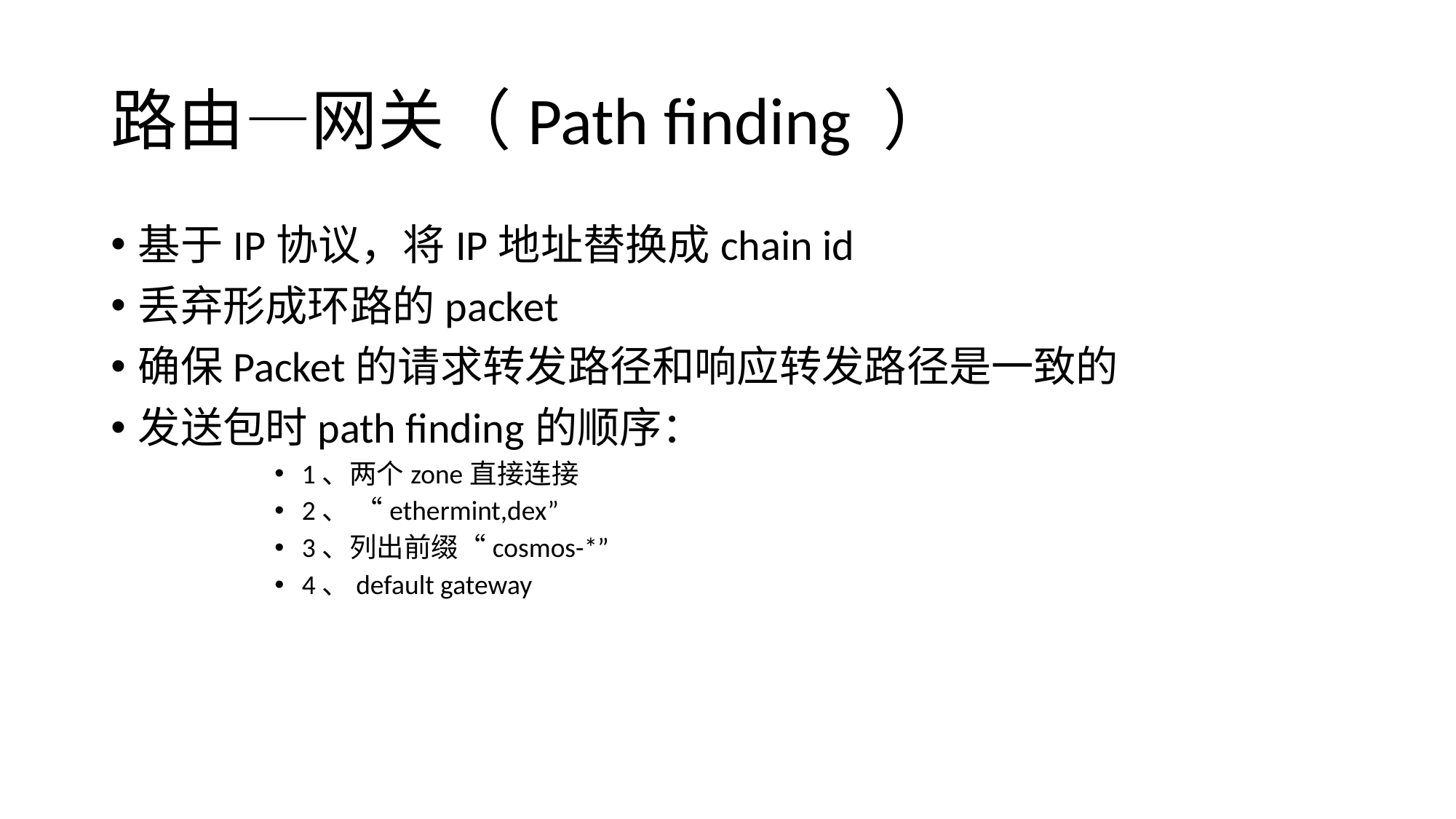

# 路由—网关（Path finding ）
基于IP协议，将IP地址替换成chain id
丢弃形成环路的packet
确保Packet的请求转发路径和响应转发路径是一致的
发送包时path finding的顺序：
1、两个zone直接连接
2、 “ethermint,dex”
3、列出前缀“cosmos-*”
4、default gateway